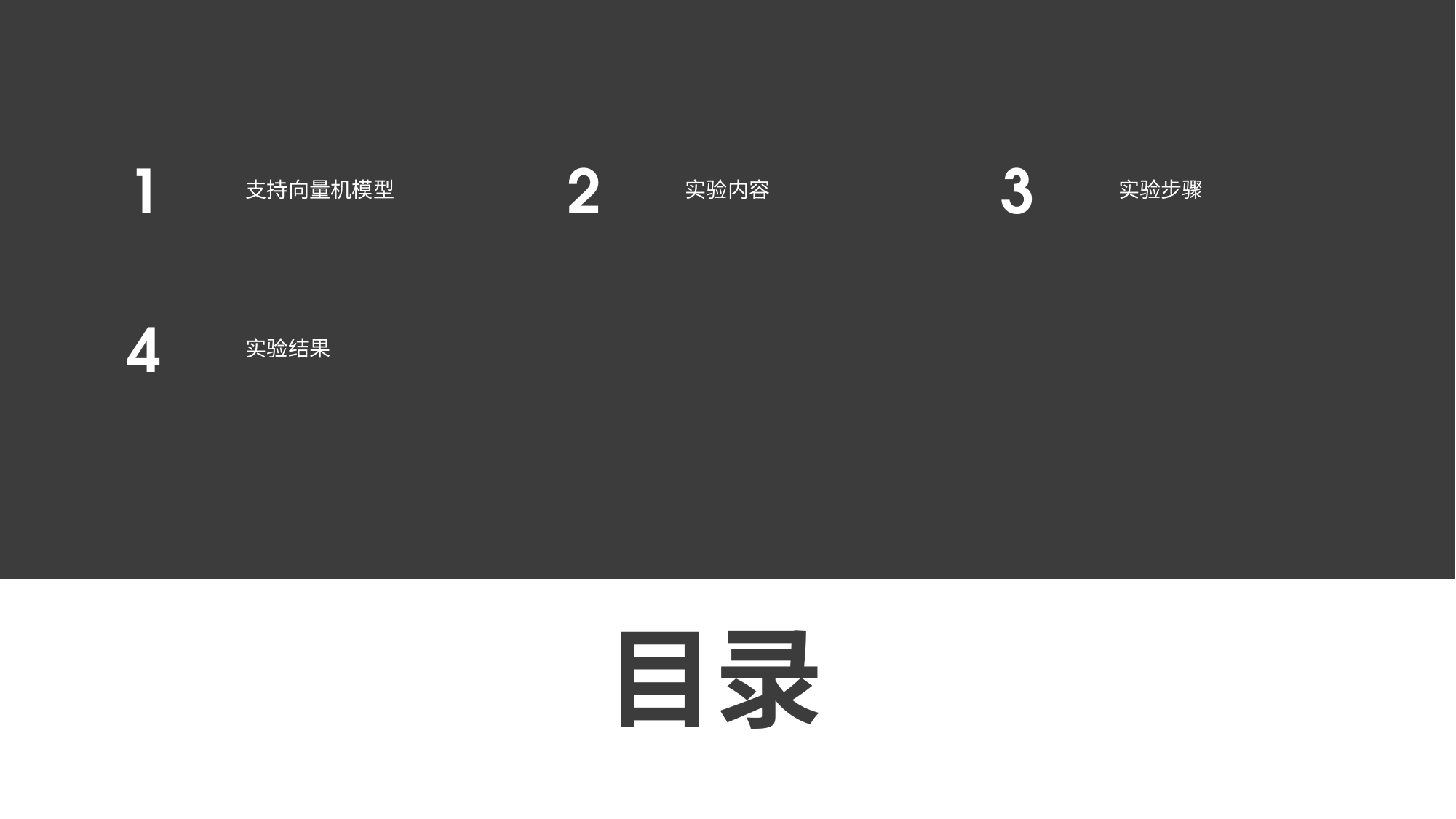

1
2
3
支持向量机模型
实验内容
实验步骤
4
实验结果
目录